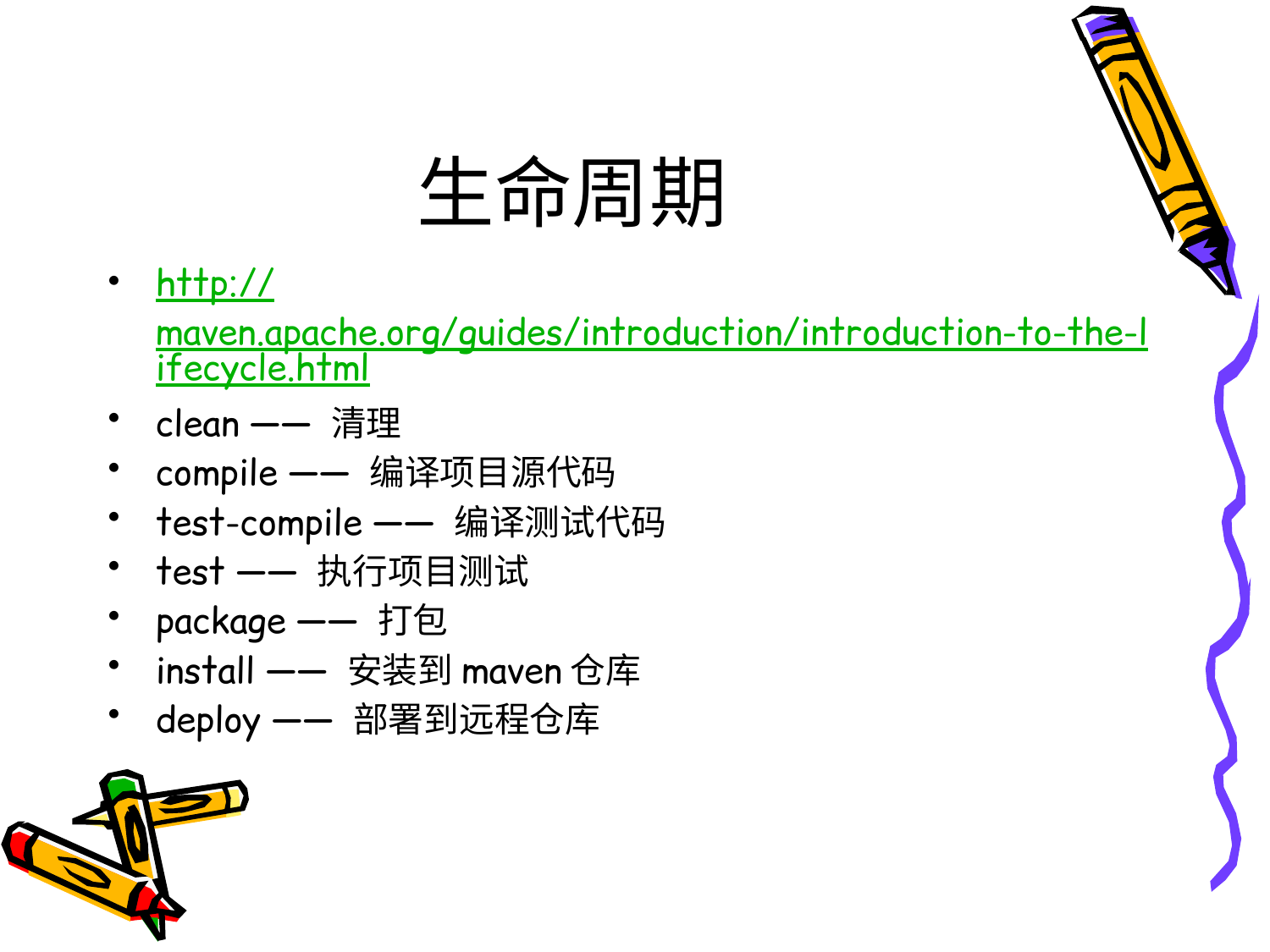

# 生命周期
http://maven.apache.org/guides/introduction/introduction-to-the-lifecycle.html
clean —— 清理
compile —— 编译项目源代码
test-compile —— 编译测试代码
test —— 执行项目测试
package —— 打包
install —— 安装到maven仓库
deploy —— 部署到远程仓库